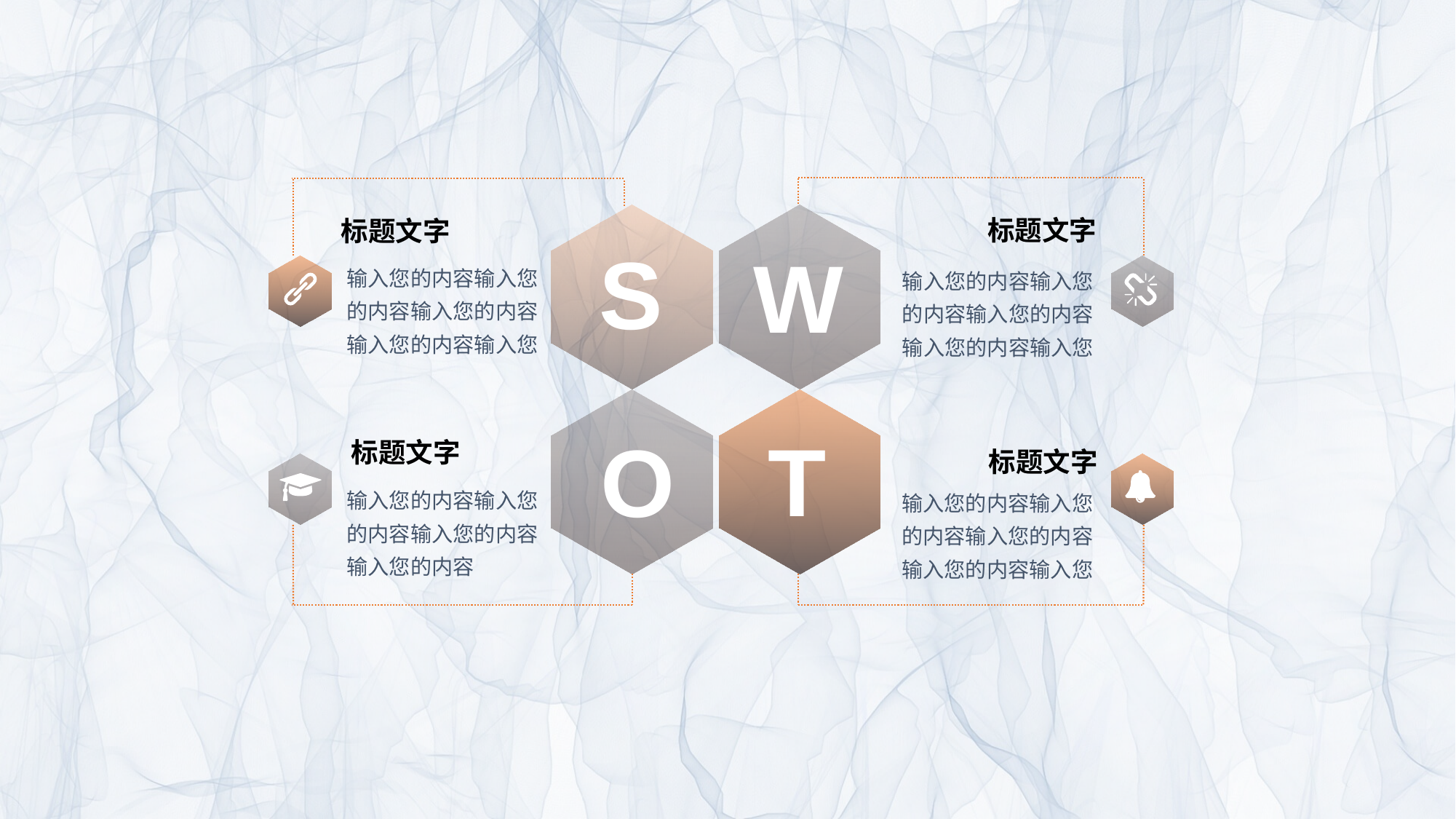

标题文字
输入您的内容输入您的内容输入您的内容输入您的内容输入您

标题文字
输入您的内容输入您的内容输入您的内容输入您的内容输入您

S

W

O

T
标题文字

输入您的内容输入您的内容输入您的内容输入您的内容
标题文字

输入您的内容输入您的内容输入您的内容输入您的内容输入您